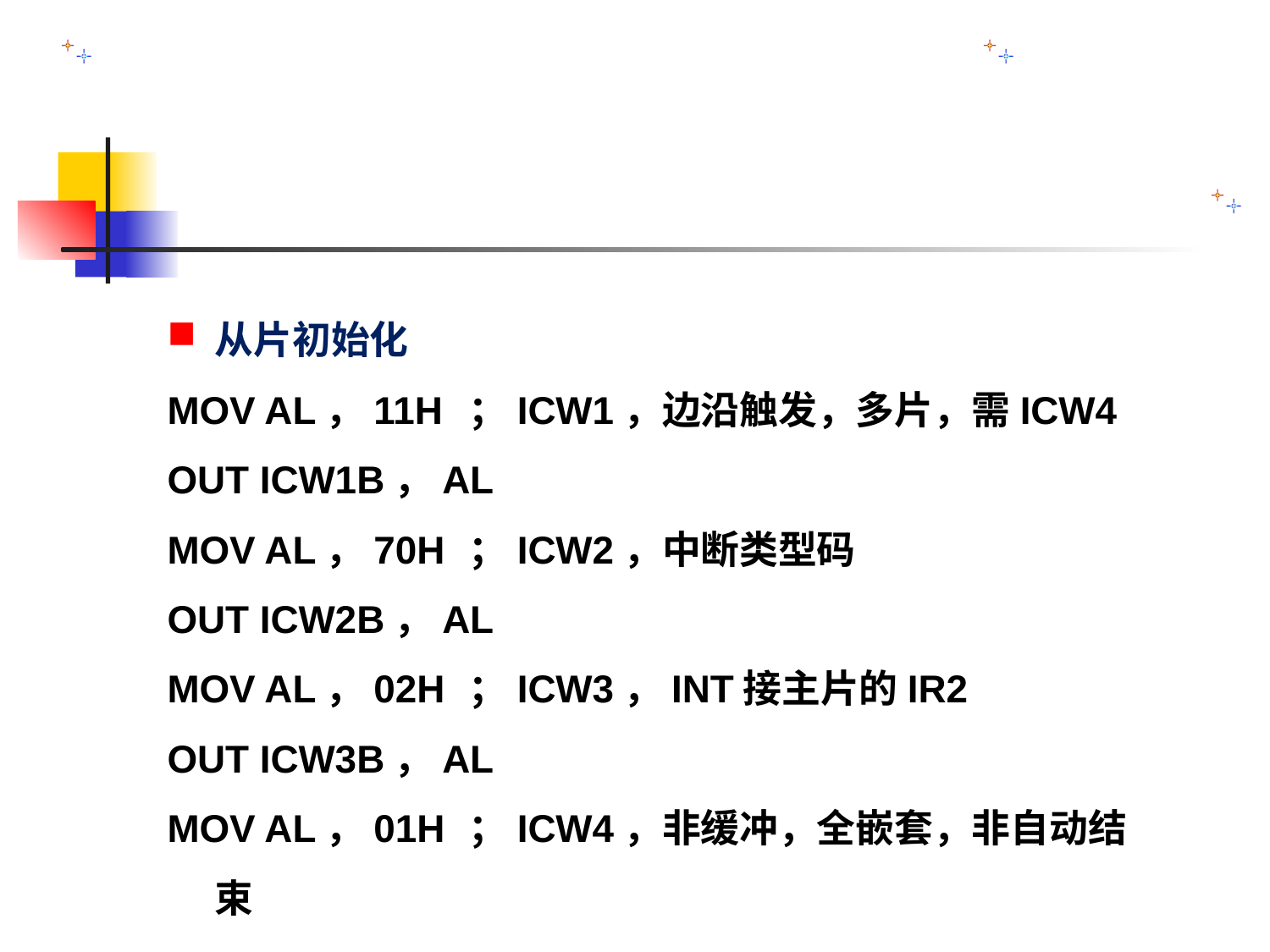

从片初始化
MOV AL，11H 	；ICW1，边沿触发，多片，需ICW4
OUT ICW1B，AL
MOV AL，70H 	；ICW2，中断类型码
OUT ICW2B，AL
MOV AL，02H 	；ICW3，INT接主片的IR2
OUT ICW3B，AL
MOV AL，01H 	；ICW4，非缓冲，全嵌套，非自动结束